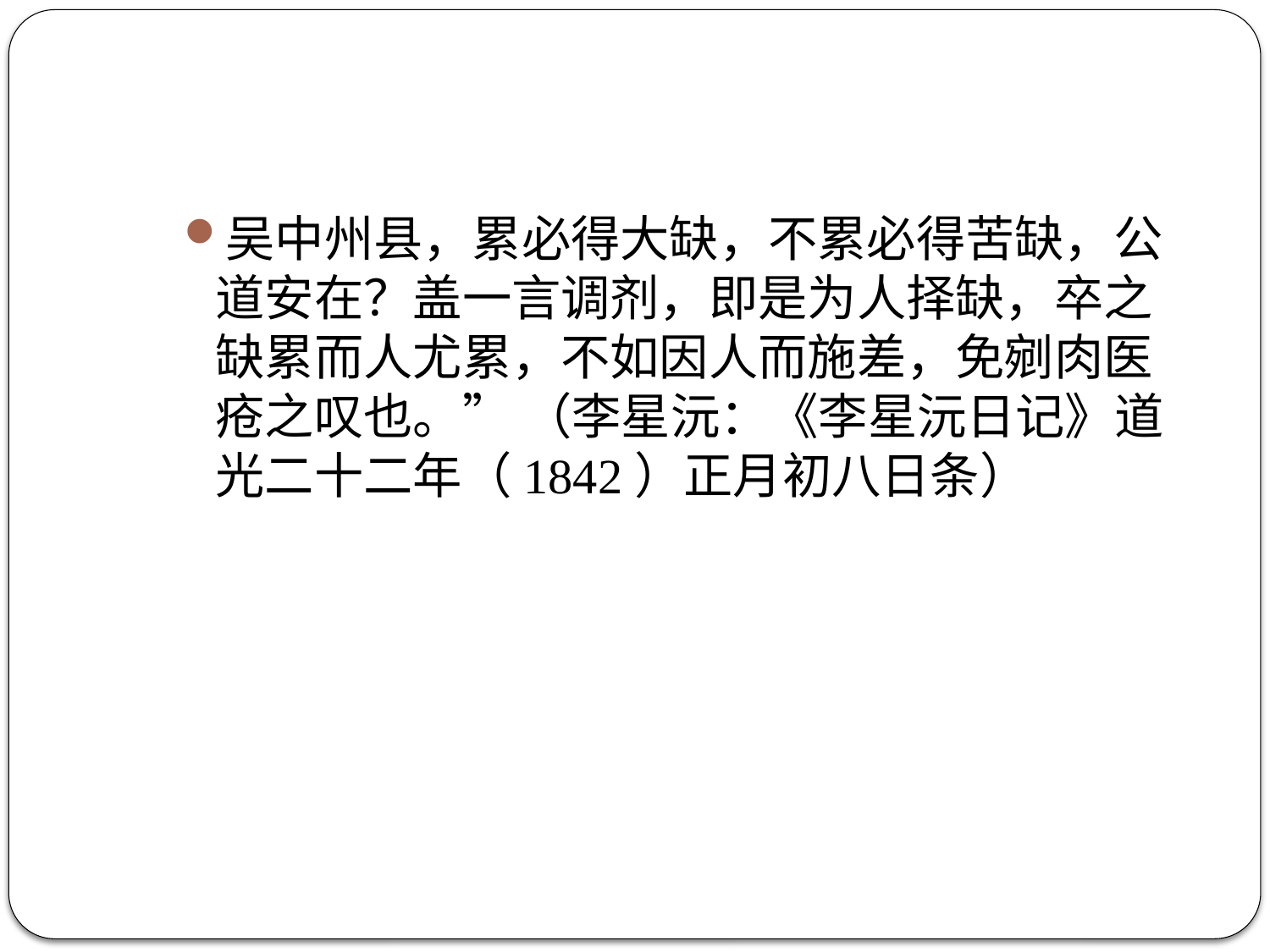

#
吴中州县，累必得大缺，不累必得苦缺，公道安在？盖一言调剂，即是为人择缺，卒之缺累而人尤累，不如因人而施差，免剜肉医疮之叹也。” （李星沅：《李星沅日记》道光二十二年（1842）正月初八日条）